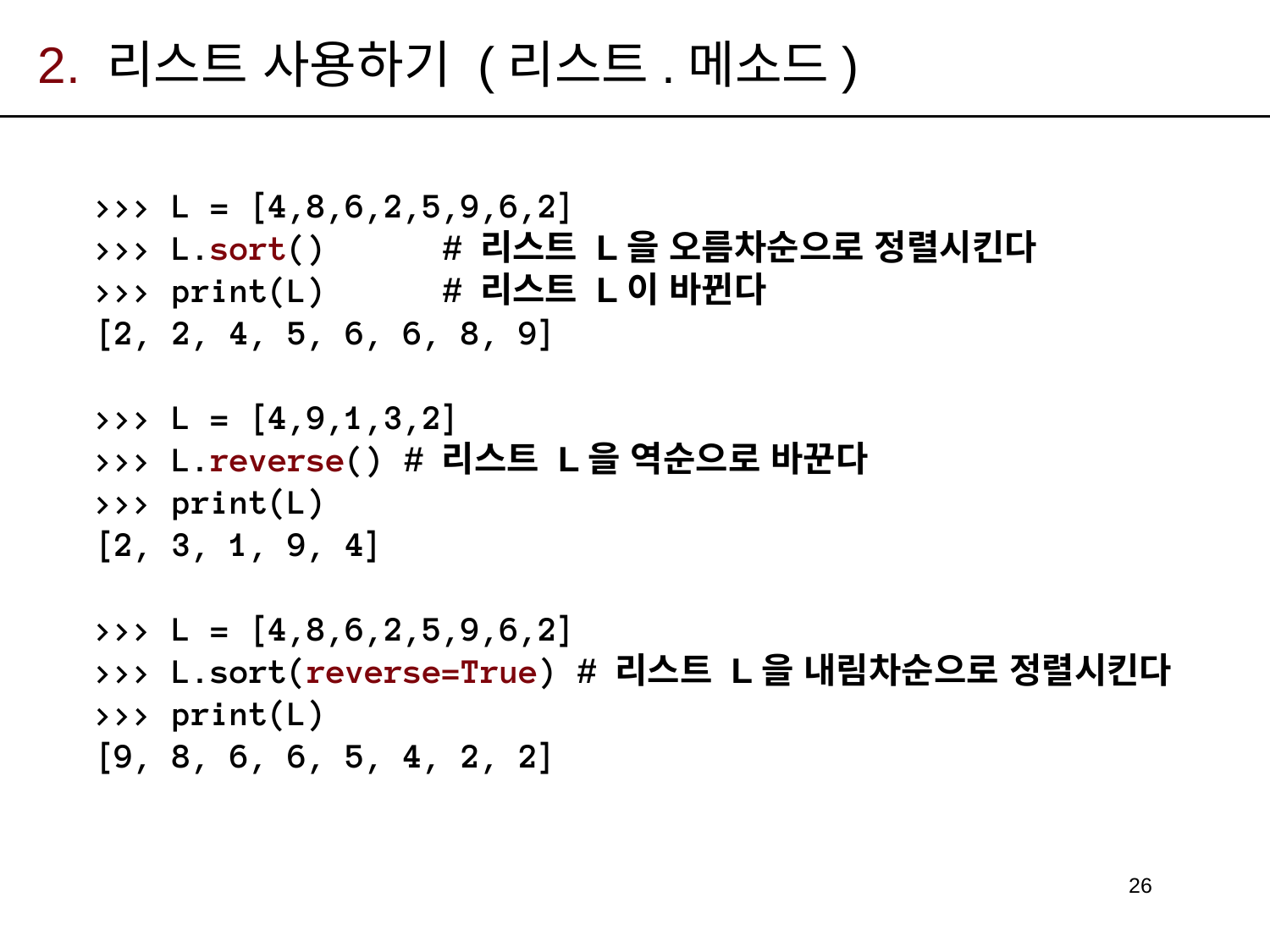

# 2. 리스트 사용하기 (리스트.메소드)
>>> L = [4,8,6,2,5,9,6,2]
>>> L.sort()      # 리스트 L을 오름차순으로 정렬시킨다
>>> print(L)      # 리스트 L이 바뀐다
[2, 2, 4, 5, 6, 6, 8, 9]

>>> L = [4,9,1,3,2]
>>> L.reverse()  # 리스트 L을 역순으로 바꾼다
>>> print(L)
[2, 3, 1, 9, 4]

>>> L = [4,8,6,2,5,9,6,2]
>>> L.sort(reverse=True) # 리스트 L을 내림차순으로 정렬시킨다
>>> print(L)
[9, 8, 6, 6, 5, 4, 2, 2]
26